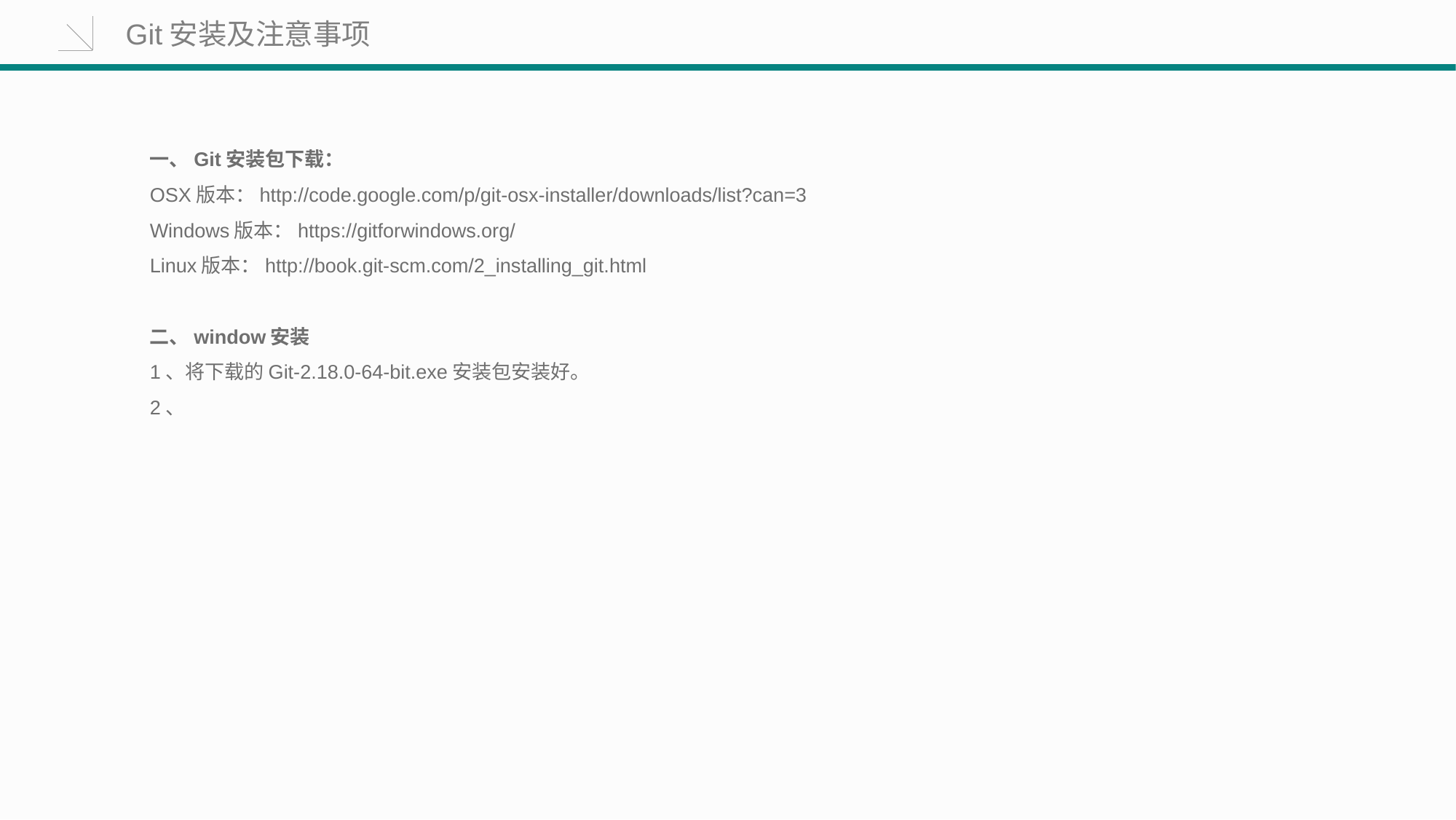

Git安装及注意事项
一、Git安装包下载：
OSX版本：http://code.google.com/p/git-osx-installer/downloads/list?can=3
Windows版本：https://gitforwindows.org/
Linux版本：http://book.git-scm.com/2_installing_git.html

二、window安装
1、将下载的Git-2.18.0-64-bit.exe安装包安装好。
2、